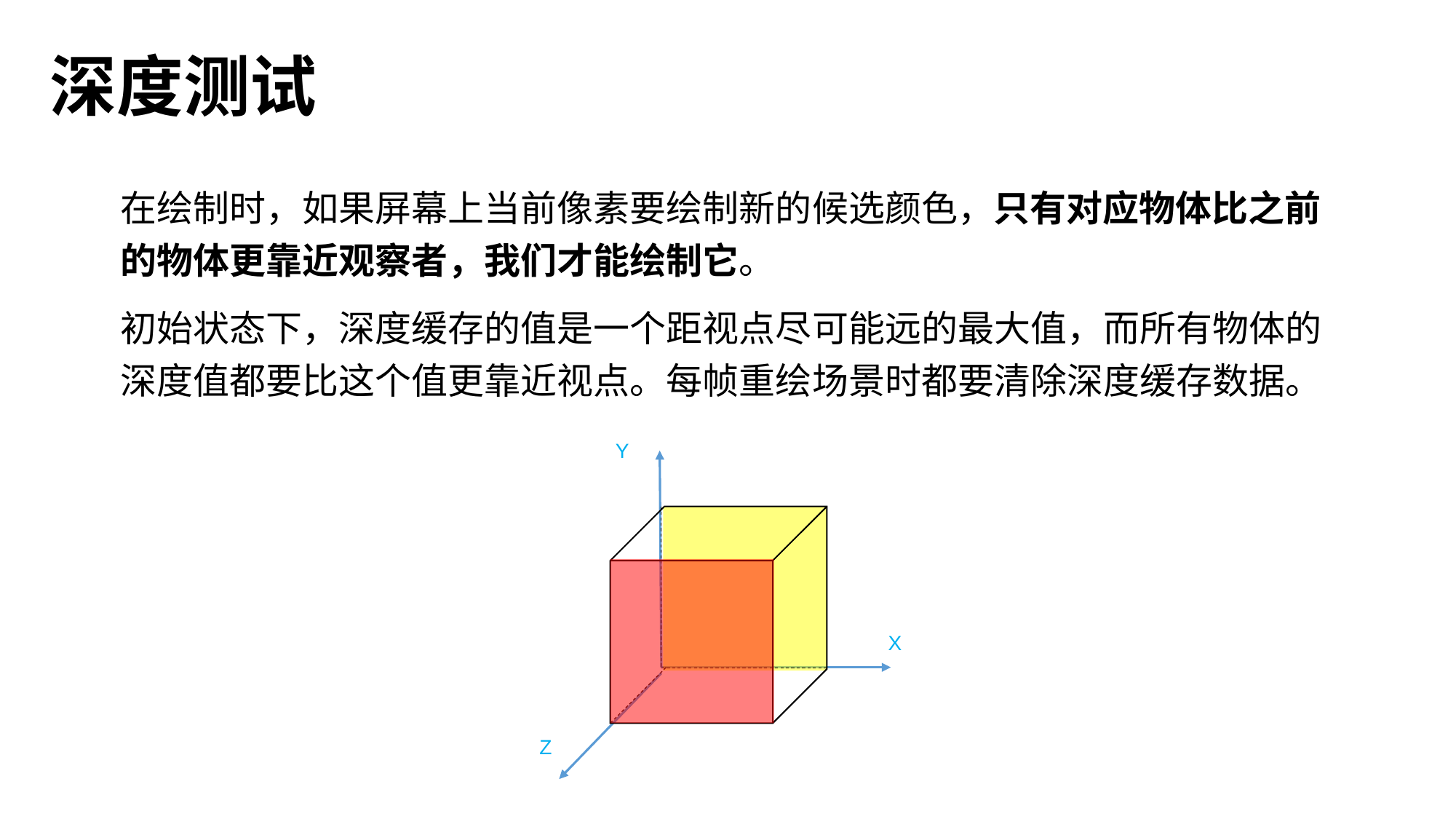

深度测试
在绘制时，如果屏幕上当前像素要绘制新的候选颜色，只有对应物体比之前的物体更靠近观察者，我们才能绘制它。
初始状态下，深度缓存的值是一个距视点尽可能远的最大值，而所有物体的深度值都要比这个值更靠近视点。每帧重绘场景时都要清除深度缓存数据。
Y

X
Z